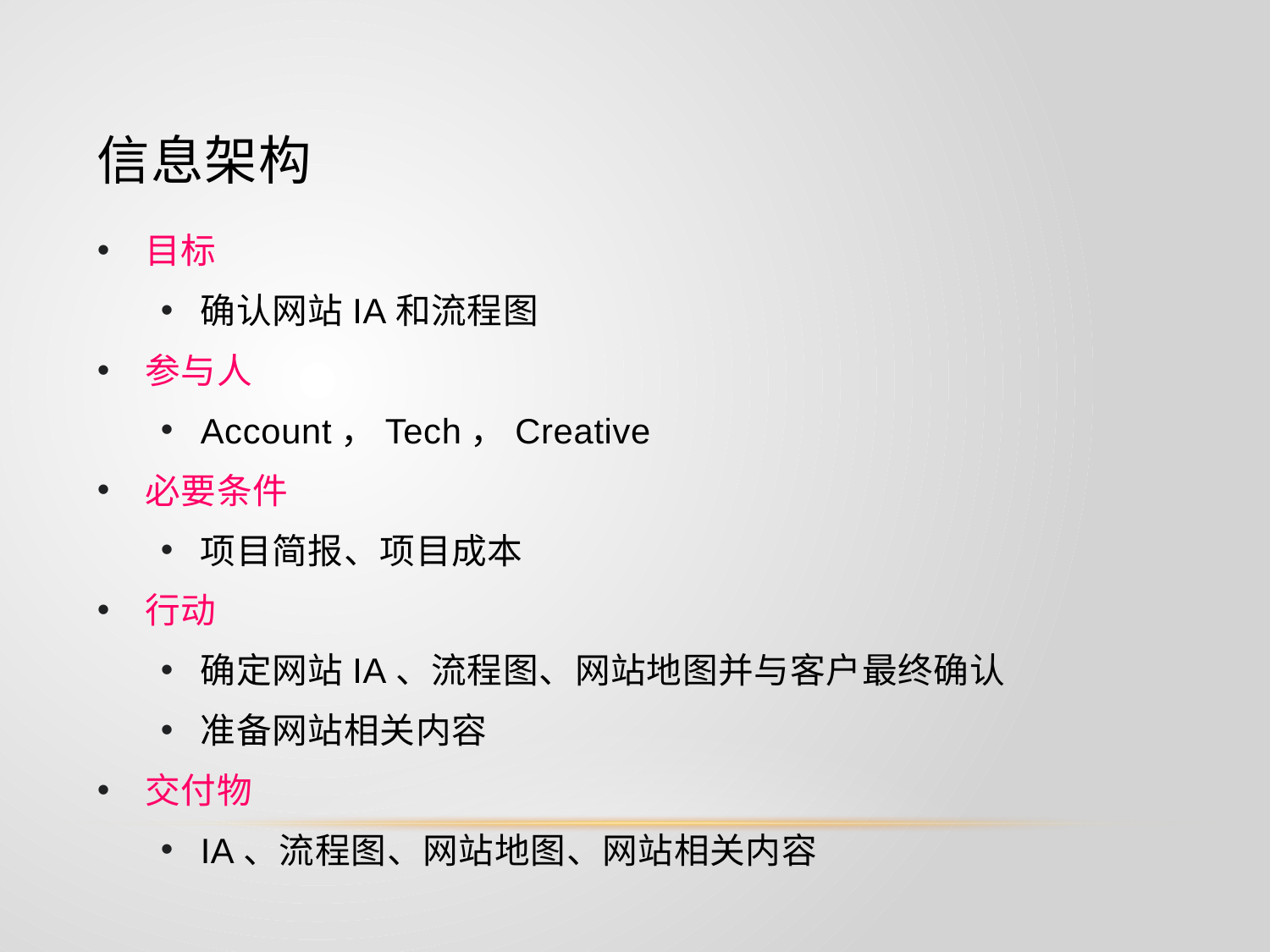

# 信息架构
目标
确认网站IA和流程图
参与人
Account，Tech，Creative
必要条件
项目简报、项目成本
行动
确定网站IA、流程图、网站地图并与客户最终确认
准备网站相关内容
交付物
IA、流程图、网站地图、网站相关内容